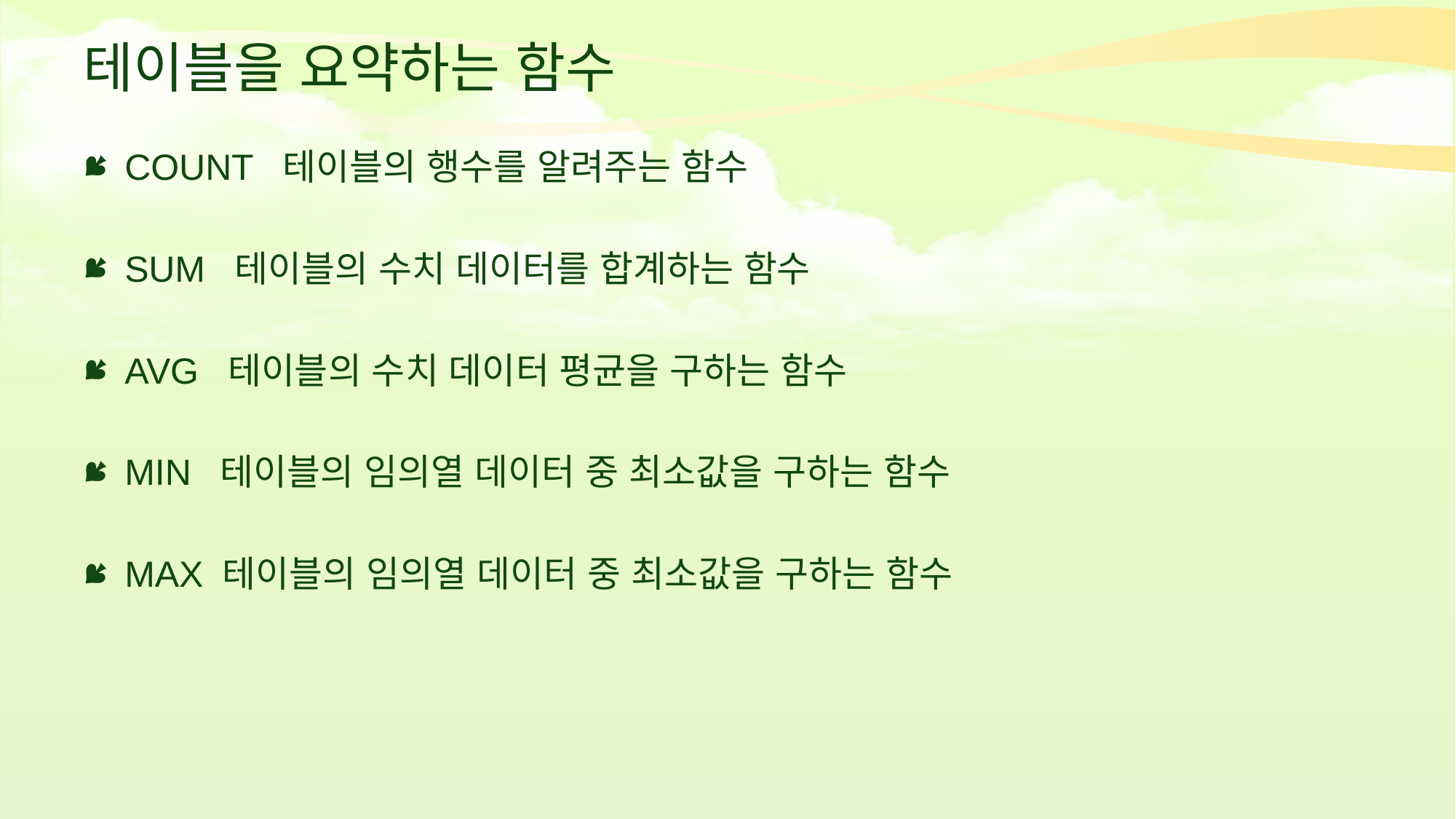

# 테이블을 요약하는 함수
COUNT  테이블의 행수를 알려주는 함수

SUM  테이블의 수치 데이터를 합계하는 함수

AVG  테이블의 수치 데이터 평균을 구하는 함수

MIN  테이블의 임의열 데이터 중 최소값을 구하는 함수

MAX 테이블의 임의열 데이터 중 최소값을 구하는 함수